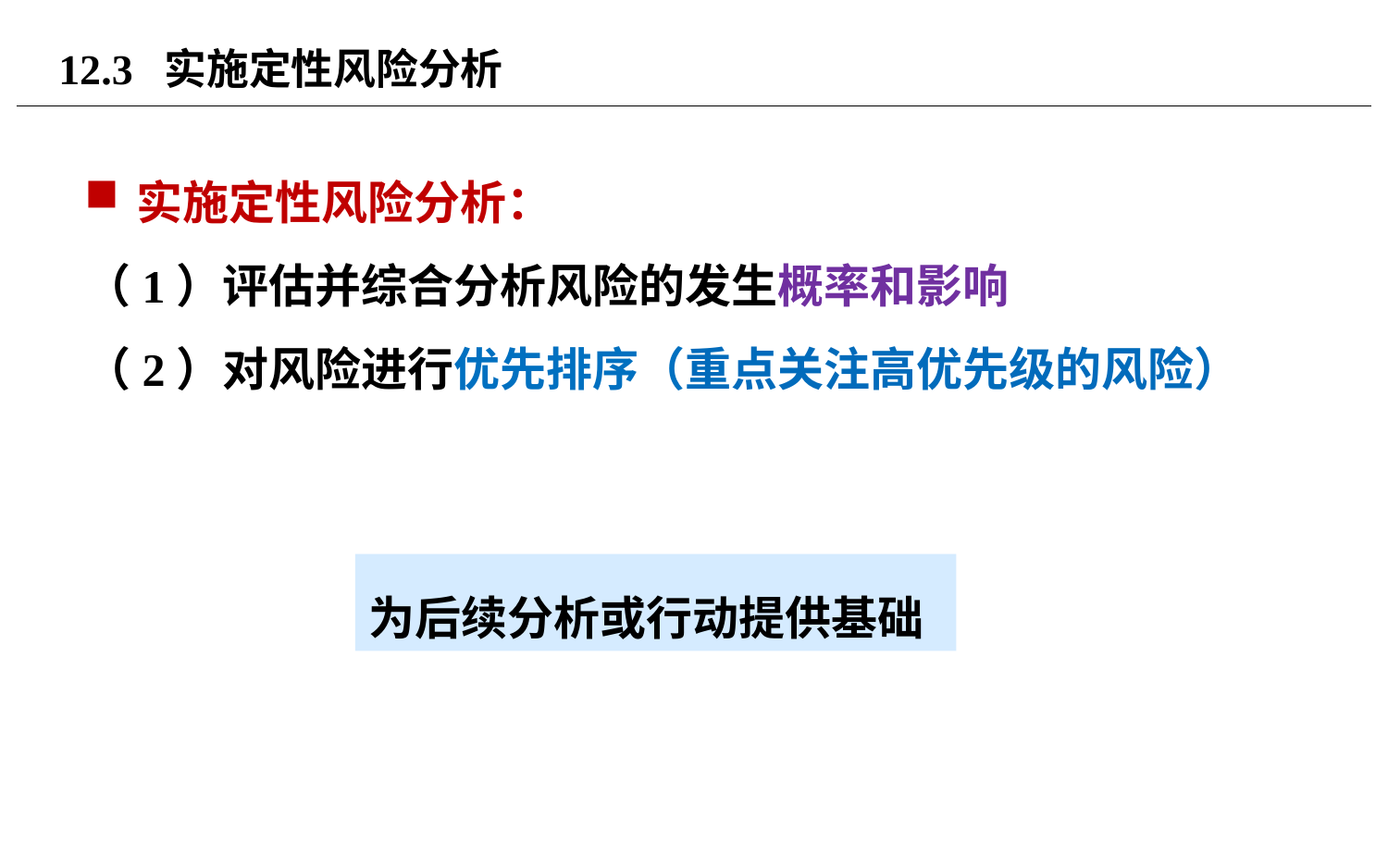

# 12.3  实施定性风险分析
实施定性风险分析：
（1）评估并综合分析风险的发生概率和影响
（2）对风险进行优先排序（重点关注高优先级的风险）

为后续分析或行动提供基础